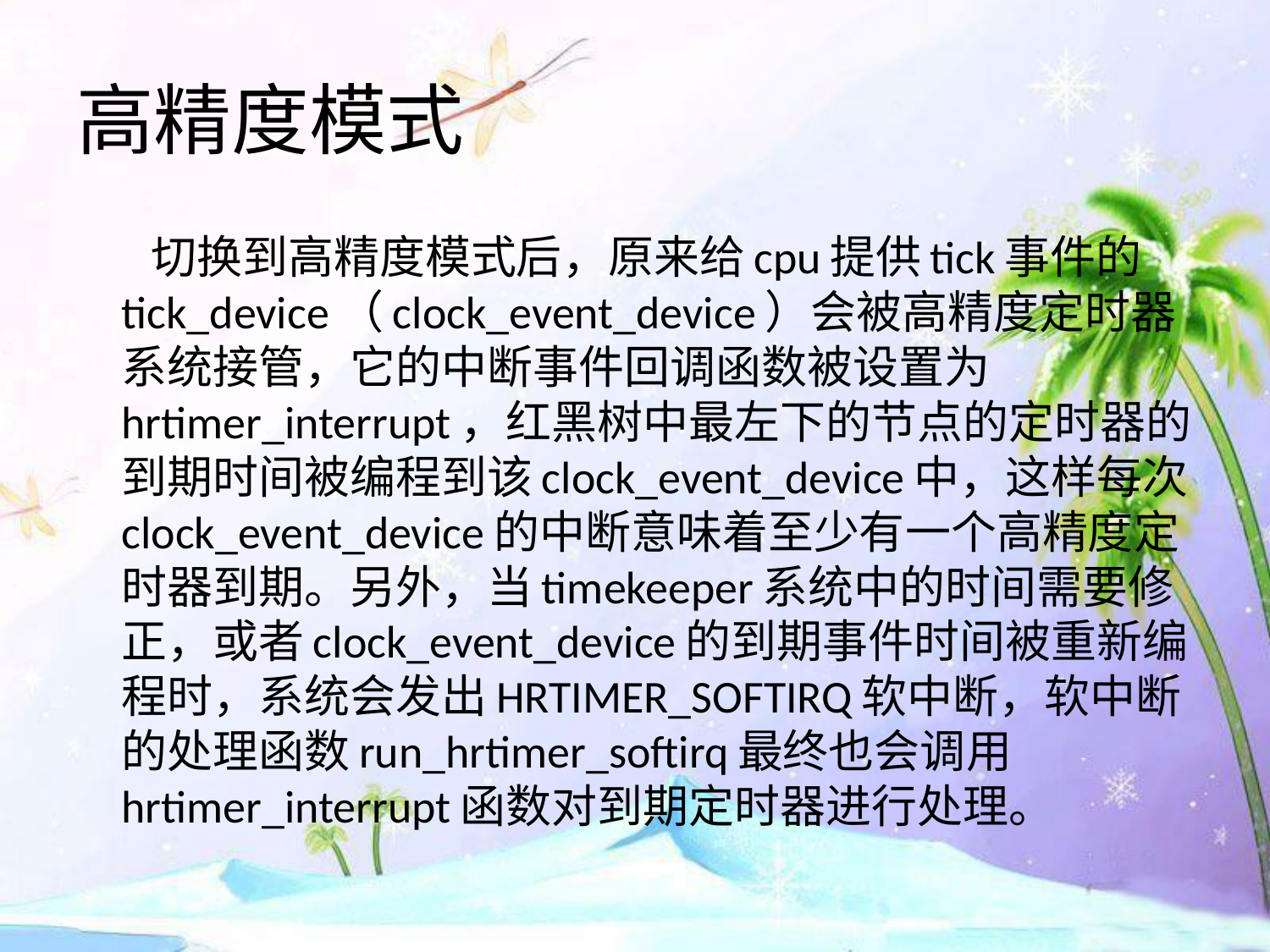

# 高精度模式
		  切换到高精度模式后，原来给cpu提供tick事件的tick_device（clock_event_device）会被高精度定时器系统接管，它的中断事件回调函数被设置为hrtimer_interrupt，红黑树中最左下的节点的定时器的到期时间被编程到该clock_event_device中，这样每次clock_event_device的中断意味着至少有一个高精度定时器到期。另外，当timekeeper系统中的时间需要修正，或者clock_event_device的到期事件时间被重新编程时，系统会发出HRTIMER_SOFTIRQ软中断，软中断的处理函数run_hrtimer_softirq最终也会调用hrtimer_interrupt函数对到期定时器进行处理。